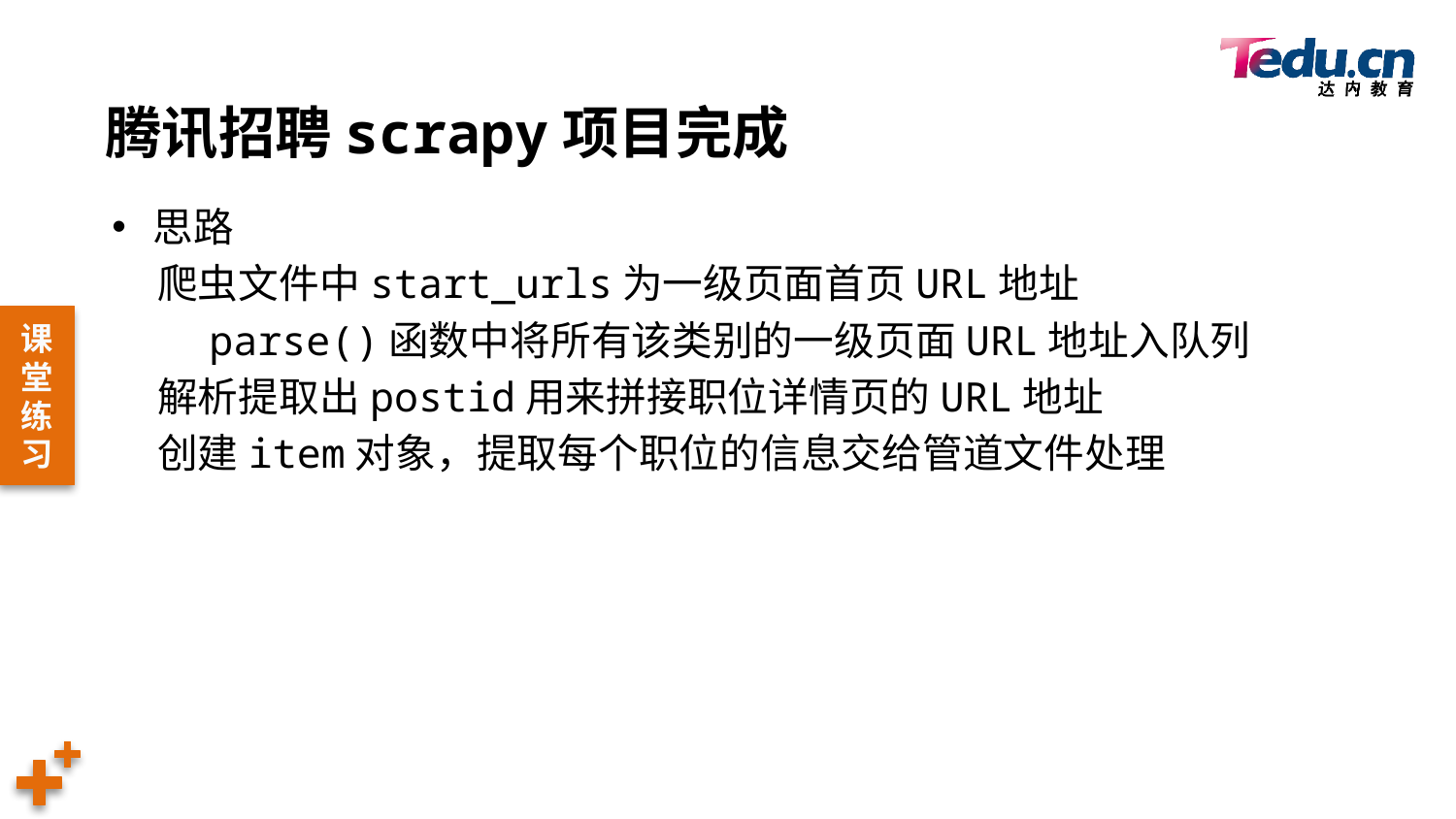

# 腾讯招聘scrapy项目完成
思路
    爬虫文件中start_urls为一级页面首页URL地址
    parse()函数中将所有该类别的一级页面URL地址入队列
    解析提取出postid用来拼接职位详情页的URL地址
    创建item对象，提取每个职位的信息交给管道文件处理